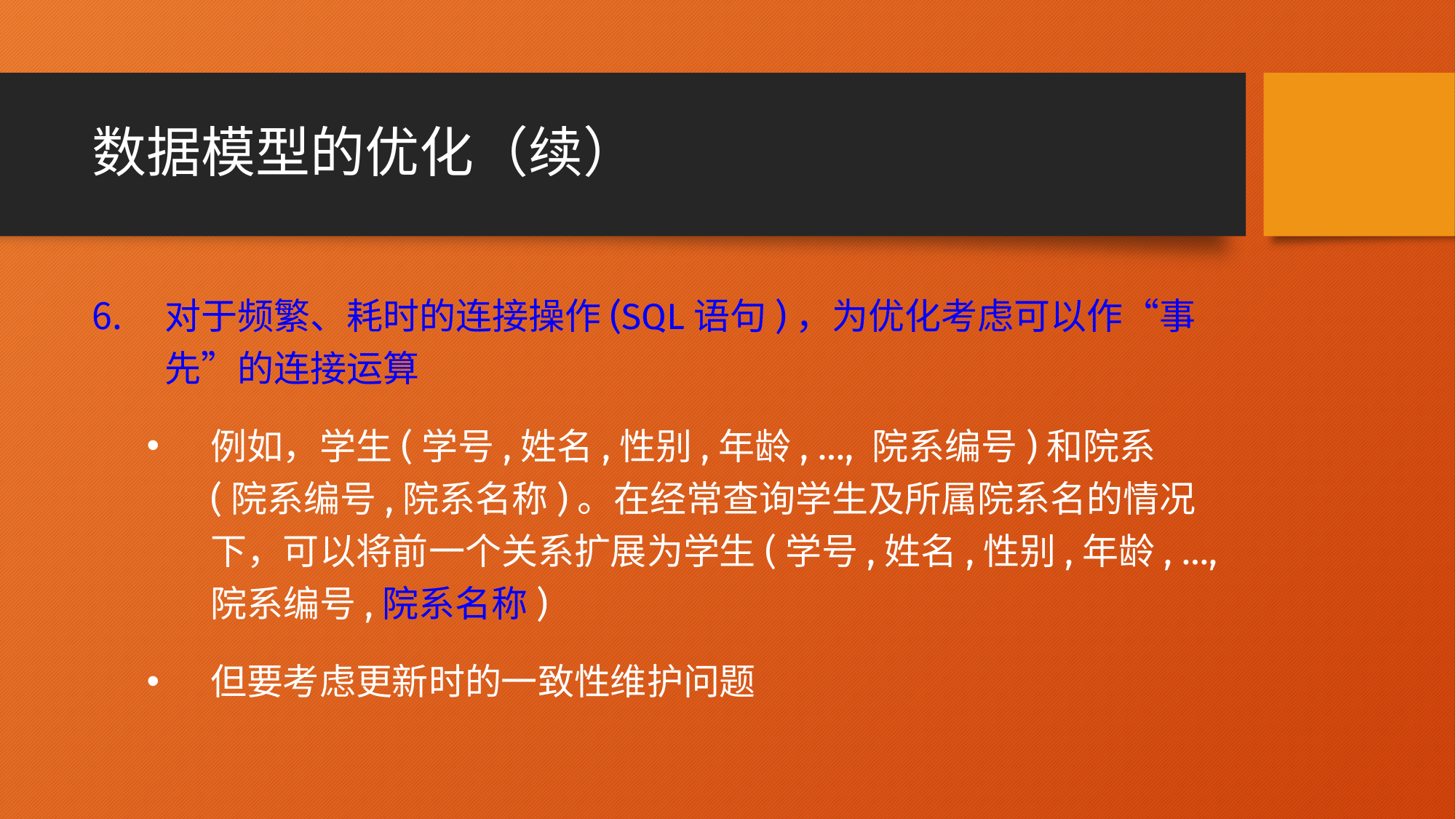

# 数据模型的优化（续）
对于频繁、耗时的连接操作(SQL语句)，为优化考虑可以作“事先”的连接运算
例如，学生(学号,姓名,性别,年龄, …, 院系编号)和院系(院系编号,院系名称)。在经常查询学生及所属院系名的情况下，可以将前一个关系扩展为学生(学号,姓名,性别,年龄, …, 院系编号,院系名称)
但要考虑更新时的一致性维护问题